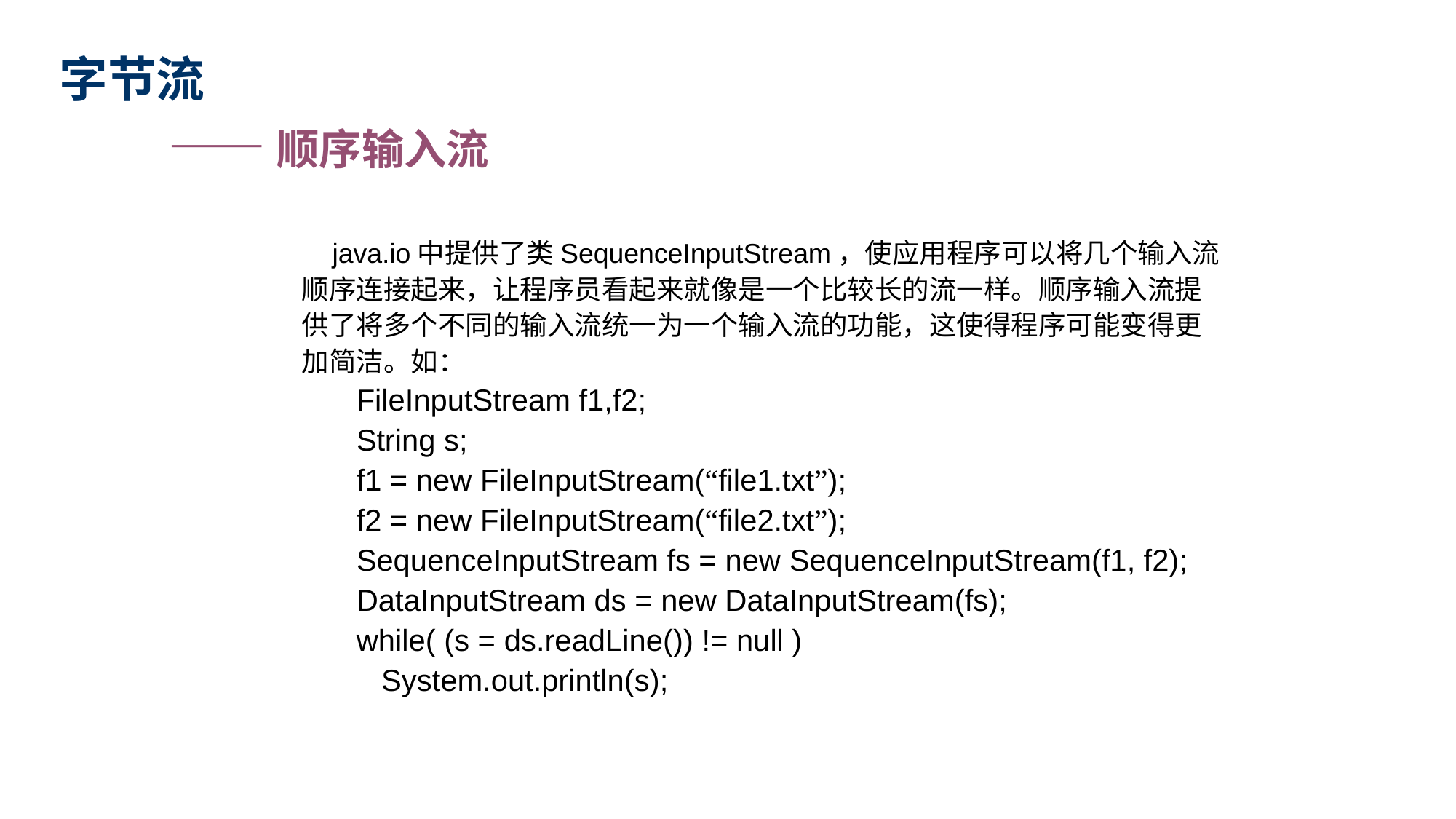

字节流
	——顺序输入流
    java.io中提供了类SequenceInputStream，使应用程序可以将几个输入流顺序连接起来，让程序员看起来就像是一个比较长的流一样。顺序输入流提供了将多个不同的输入流统一为一个输入流的功能，这使得程序可能变得更加简洁。如：
FileInputStream f1,f2;
String s;
f1 = new FileInputStream(“file1.txt”);
f2 = new FileInputStream(“file2.txt”);
SequenceInputStream fs = new SequenceInputStream(f1, f2);
DataInputStream ds = new DataInputStream(fs);
while( (s = ds.readLine()) != null )
   System.out.println(s);